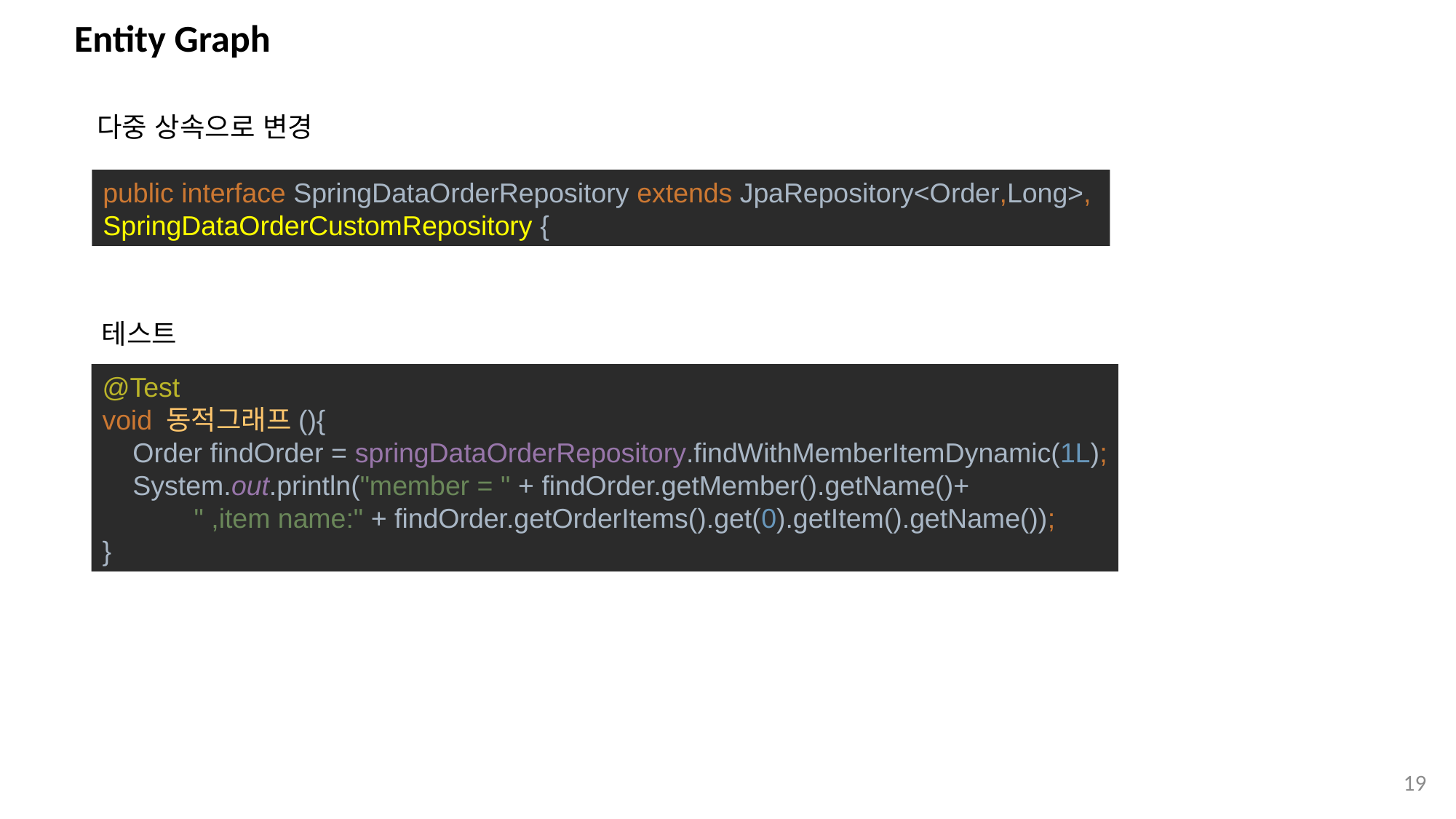

# Entity Graph
다중 상속으로 변경
public interface SpringDataOrderRepository extends JpaRepository<Order,Long>,
SpringDataOrderCustomRepository {
테스트
@Test
void 동적그래프(){
    Order findOrder = springDataOrderRepository.findWithMemberItemDynamic(1L);
    System.out.println("member = " + findOrder.getMember().getName()+
            " ,item name:" + findOrder.getOrderItems().get(0).getItem().getName());
}
19